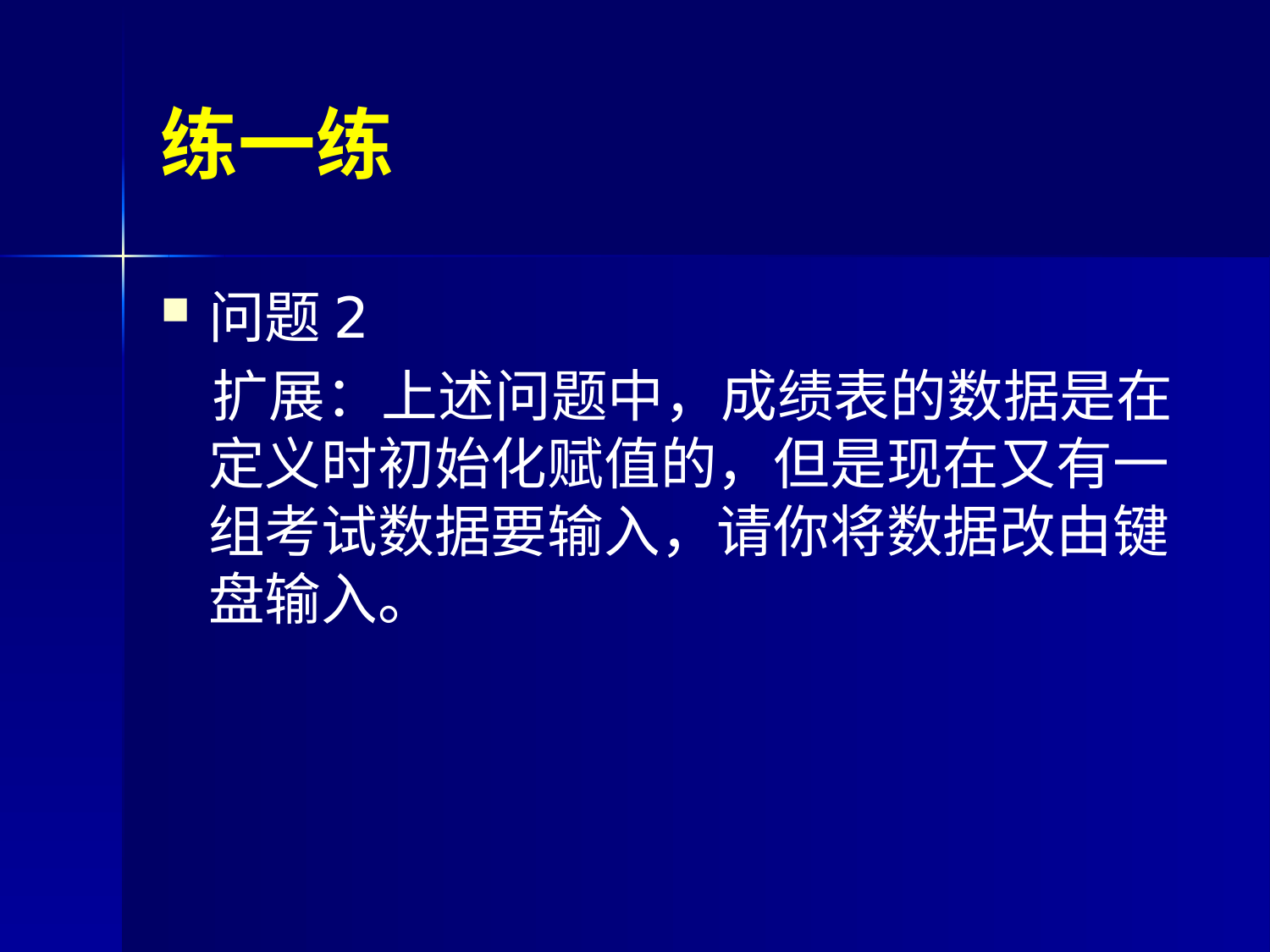

# 练一练
问题2
   扩展：上述问题中，成绩表的数据是在定义时初始化赋值的，但是现在又有一组考试数据要输入，请你将数据改由键盘输入。